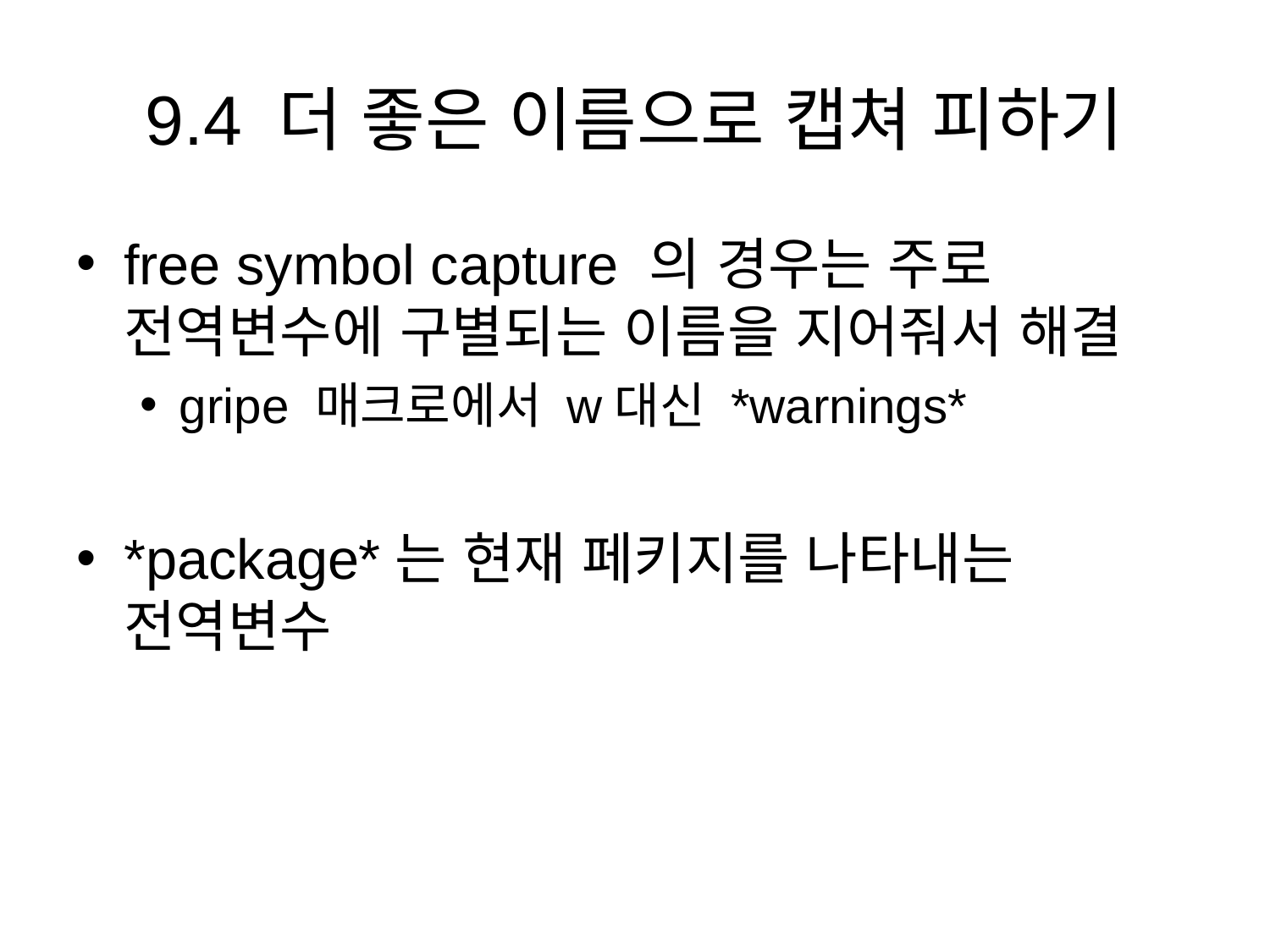

# 9.4 더 좋은 이름으로 캡쳐 피하기
free symbol capture 의 경우는 주로 전역변수에 구별되는 이름을 지어줘서 해결
gripe 매크로에서 w대신 *warnings*

*package*는 현재 페키지를 나타내는 전역변수